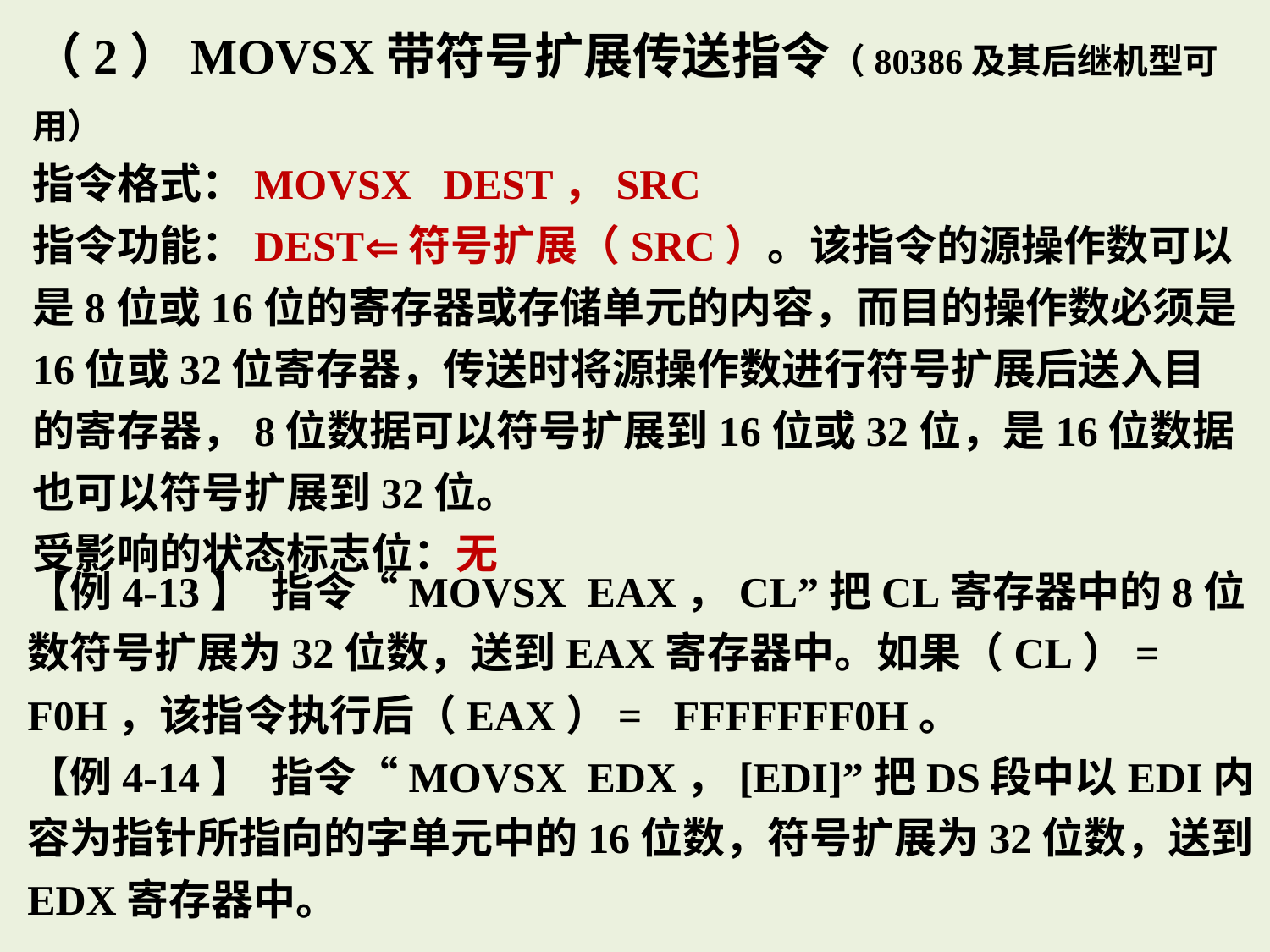

（2）MOVSX带符号扩展传送指令（80386及其后继机型可用）
指令格式：MOVSX   DEST，SRC
指令功能：DEST⇐符号扩展（SRC）。该指令的源操作数可以是8位或16位的寄存器或存储单元的内容，而目的操作数必须是16位或32位寄存器，传送时将源操作数进行符号扩展后送入目的寄存器，8位数据可以符号扩展到16位或32位，是16位数据也可以符号扩展到32位。
受影响的状态标志位：无
【例4-13】  指令“MOVSX  EAX，CL”把CL寄存器中的8位数符号扩展为32位数，送到EAX寄存器中。如果（CL）=  F0H，该指令执行后（EAX）=   FFFFFFF0H。
【例4-14】  指令“MOVSX  EDX，[EDI]”把DS段中以EDI内容为指针所指向的字单元中的16位数，符号扩展为32位数，送到EDX寄存器中。
109